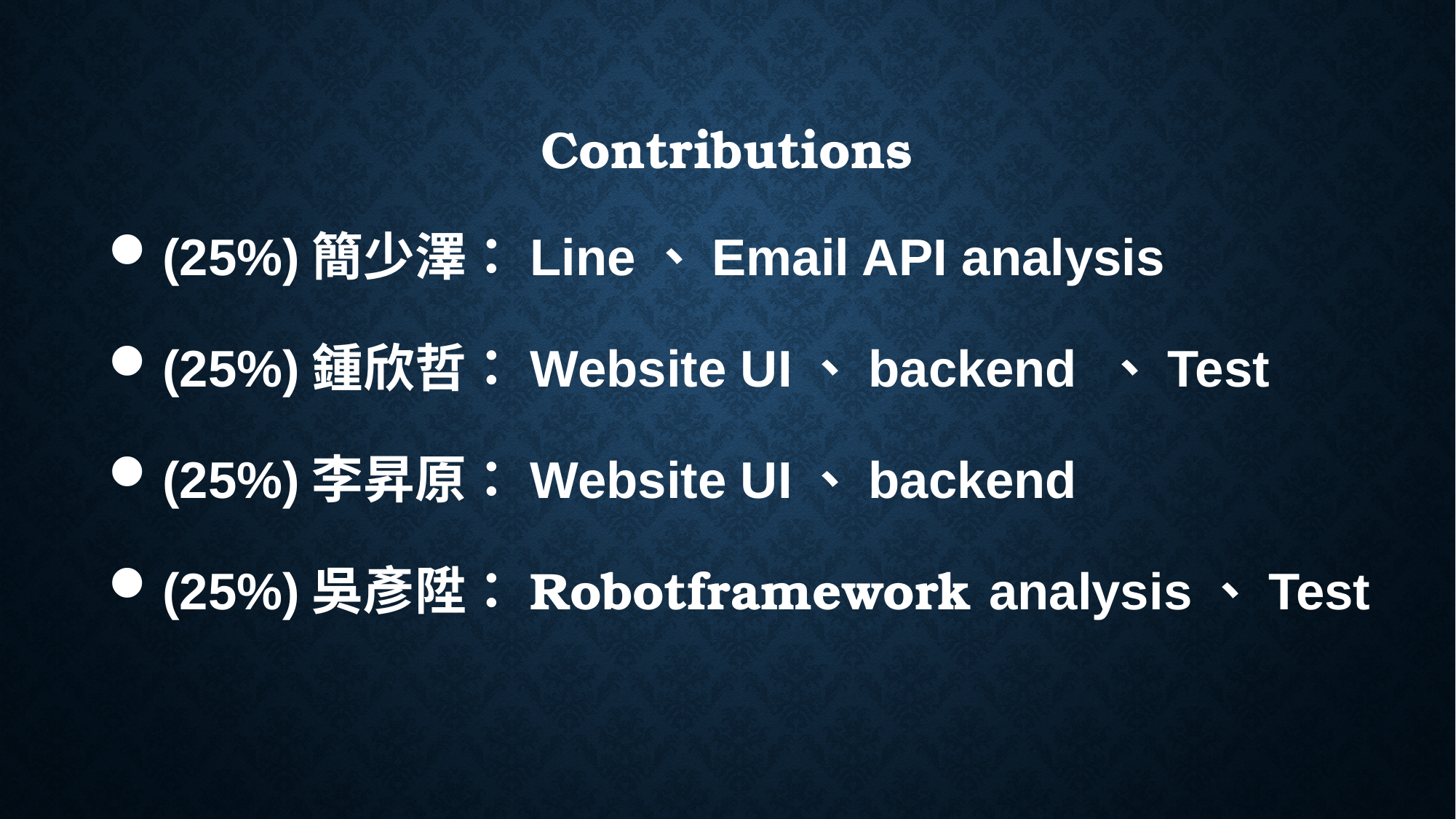

# Contributions
(25%)簡少澤：Line、Email API analysis

(25%)鍾欣哲：Website UI、backend 、Test

(25%)李昇原：Website UI、backend

(25%)吳彥陞：Robotframework analysis、Test